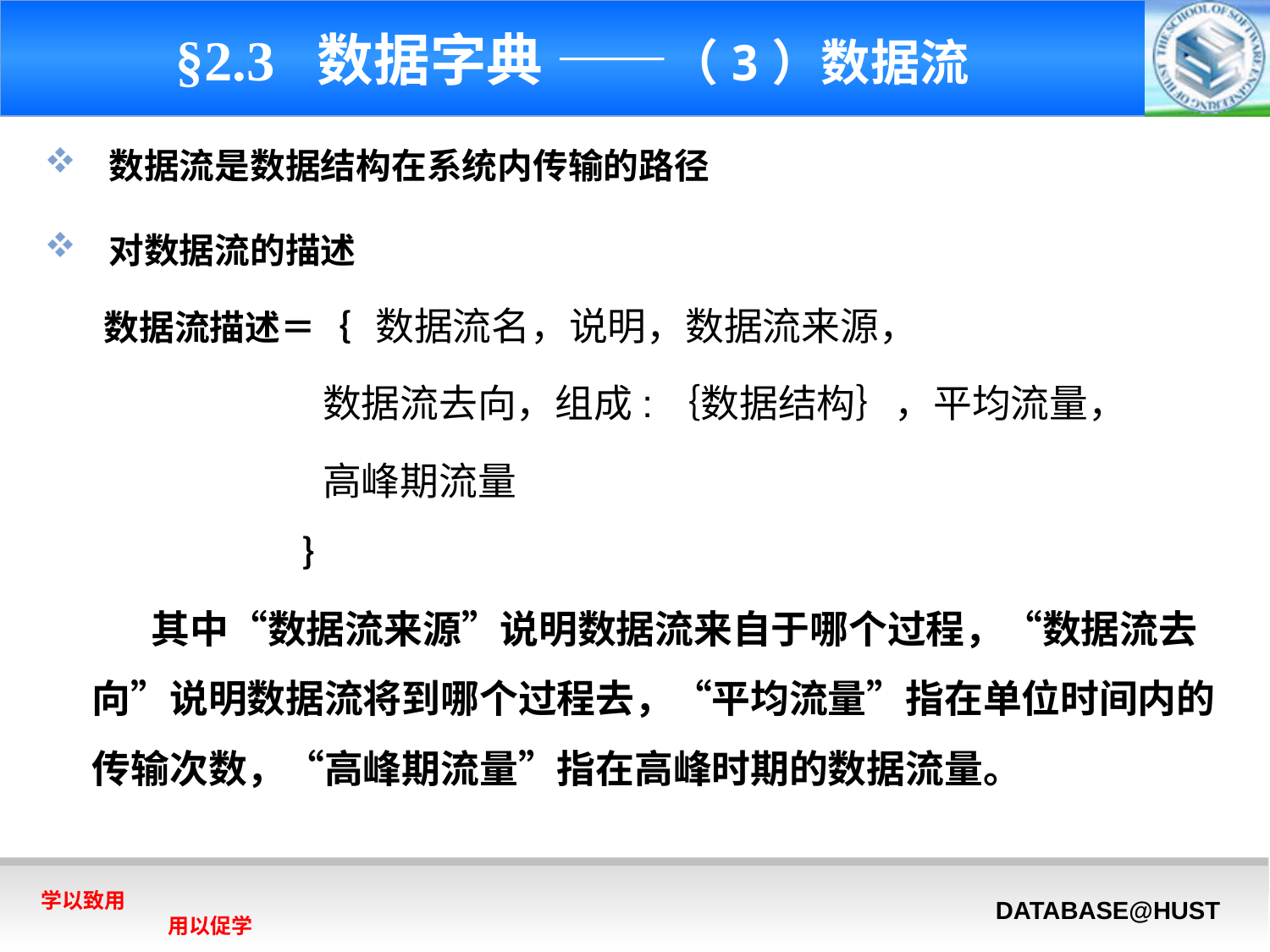

# §2.3  数据字典 ——（3）数据流
 数据流是数据结构在系统内传输的路径
 对数据流的描述
　   数据流描述＝｛   数据流名，说明，数据流来源，
                               数据流去向，组成:｛数据结构｝，平均流量，
                               高峰期流量
                               ｝
           其中“数据流来源”说明数据流来自于哪个过程，“数据流去向”说明数据流将到哪个过程去，“平均流量”指在单位时间内的传输次数，“高峰期流量”指在高峰时期的数据流量。